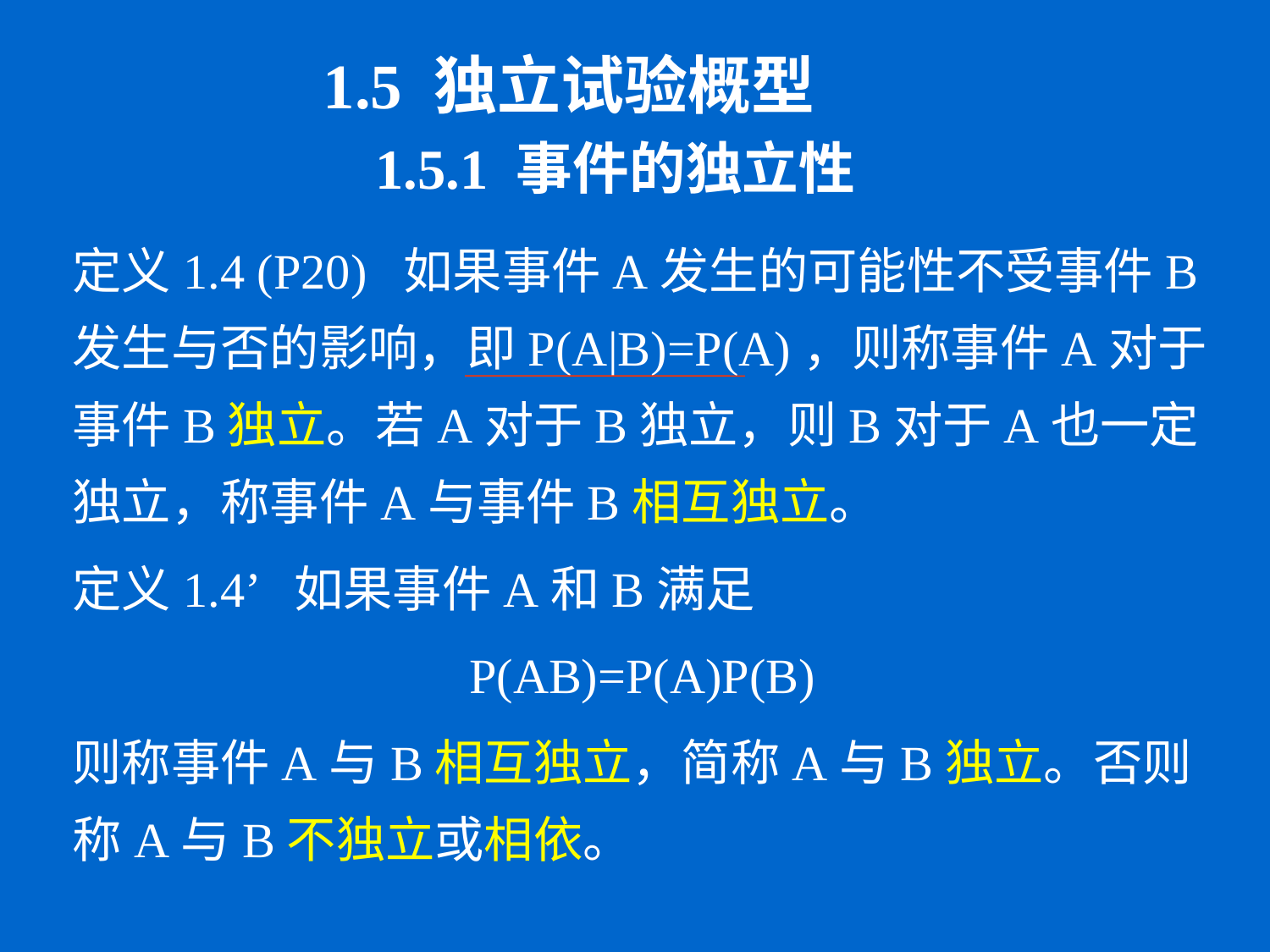

1.5 独立试验概型
1.5.1 事件的独立性
定义1.4 (P20)  如果事件A发生的可能性不受事件B发生与否的影响，即P(A|B)=P(A)，则称事件A对于事件B独立。若A对于B独立，则B对于A也一定独立，称事件A与事件B相互独立。
定义1.4’  如果事件A和B满足
P(AB)=P(A)P(B)
则称事件A与B相互独立，简称A与B独立。否则称A与B不独立或相依。